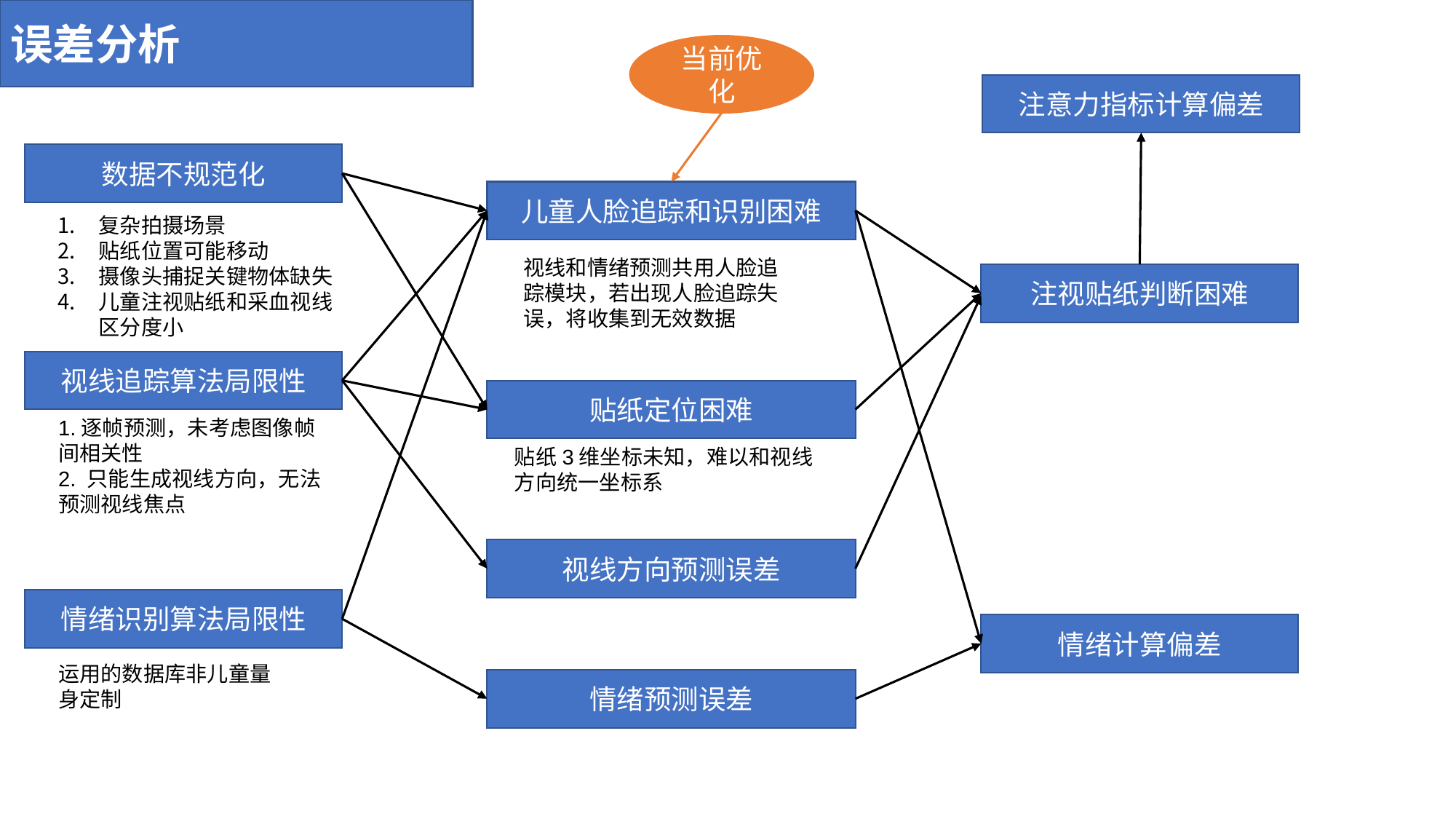

误差分析
当前优化
注意力指标计算偏差
数据不规范化
儿童人脸追踪和识别困难
复杂拍摄场景
贴纸位置可能移动
摄像头捕捉关键物体缺失
儿童注视贴纸和采血视线区分度小
视线和情绪预测共用人脸追踪模块，若出现人脸追踪失误，将收集到无效数据
注视贴纸判断困难
视线追踪算法局限性
贴纸定位困难
1.逐帧预测，未考虑图像帧间相关性
2. 只能生成视线方向，无法预测视线焦点
贴纸3维坐标未知，难以和视线方向统一坐标系
视线方向预测误差
情绪识别算法局限性
情绪计算偏差
运用的数据库非儿童量身定制
情绪预测误差